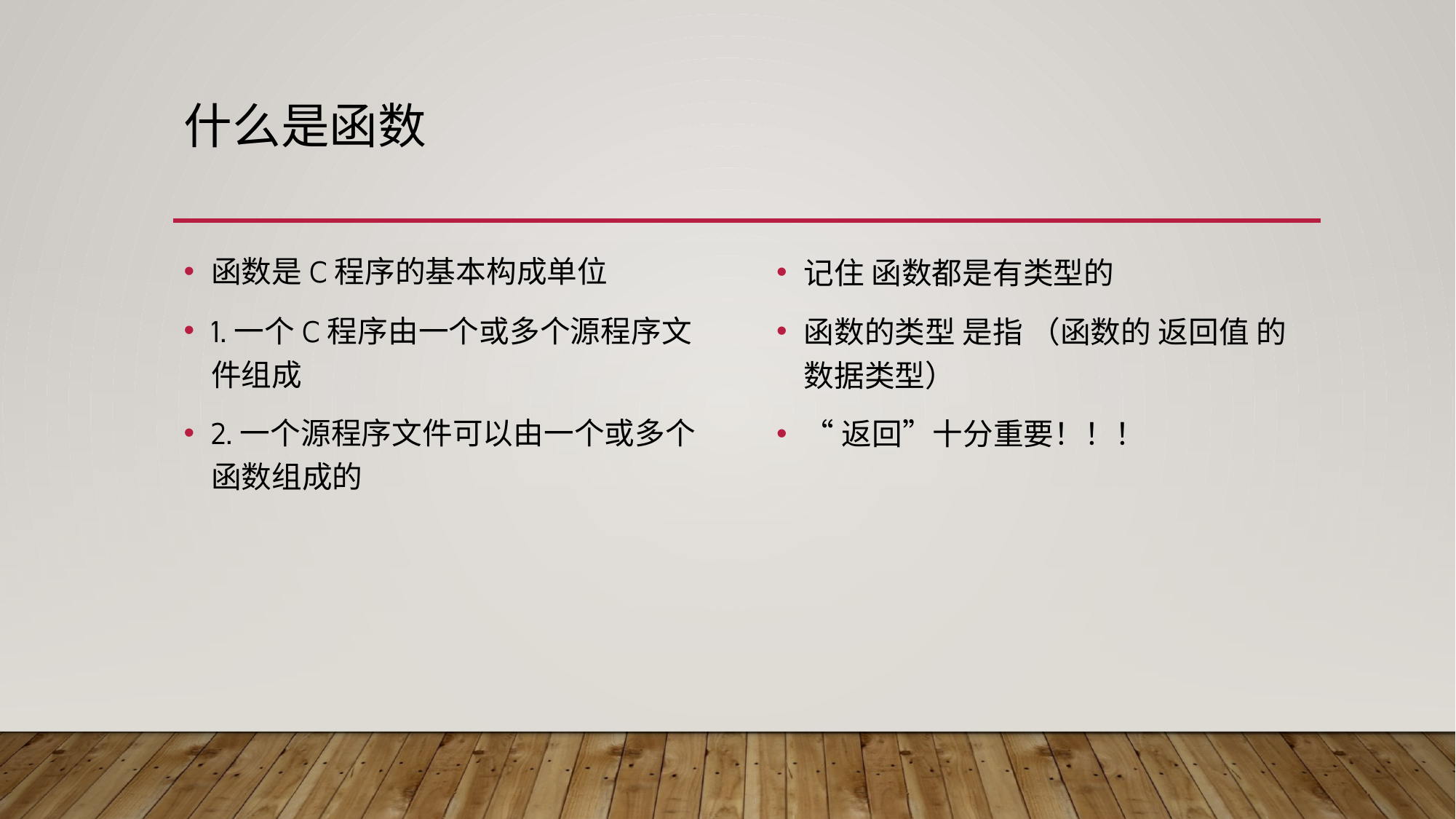

# 什么是函数
函数是C程序的基本构成单位
1.一个C程序由一个或多个源程序文件组成
2.一个源程序文件可以由一个或多个函数组成的
记住 函数都是有类型的
函数的类型 是指 （函数的 返回值 的 数据类型）
“返回”十分重要！！！